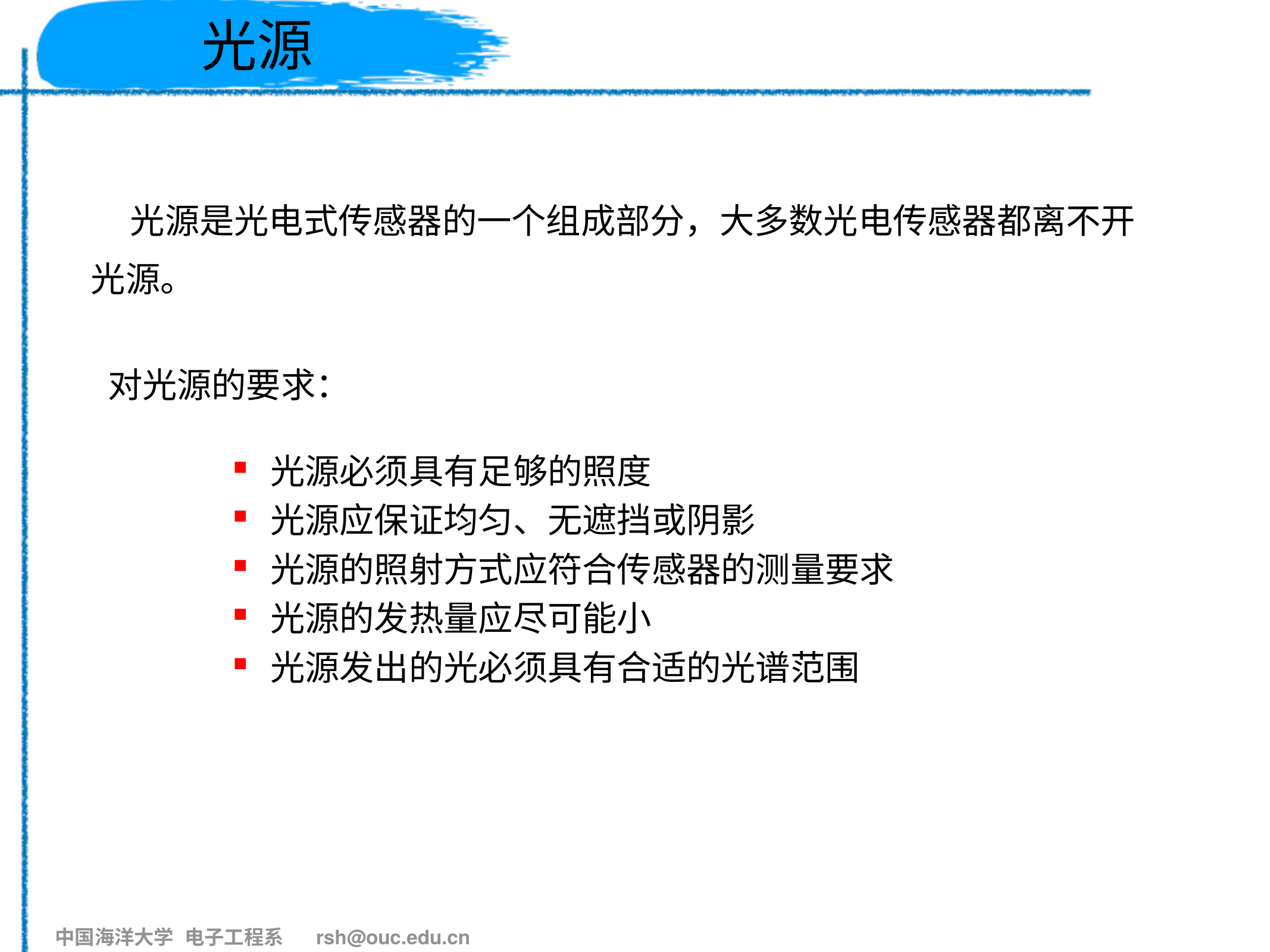

# 光源
    光源是光电式传感器的一个组成部分，大多数光电传感器都离不开光源。
对光源的要求：
光源必须具有足够的照度
光源应保证均匀、无遮挡或阴影
光源的照射方式应符合传感器的测量要求
光源的发热量应尽可能小
光源发出的光必须具有合适的光谱范围